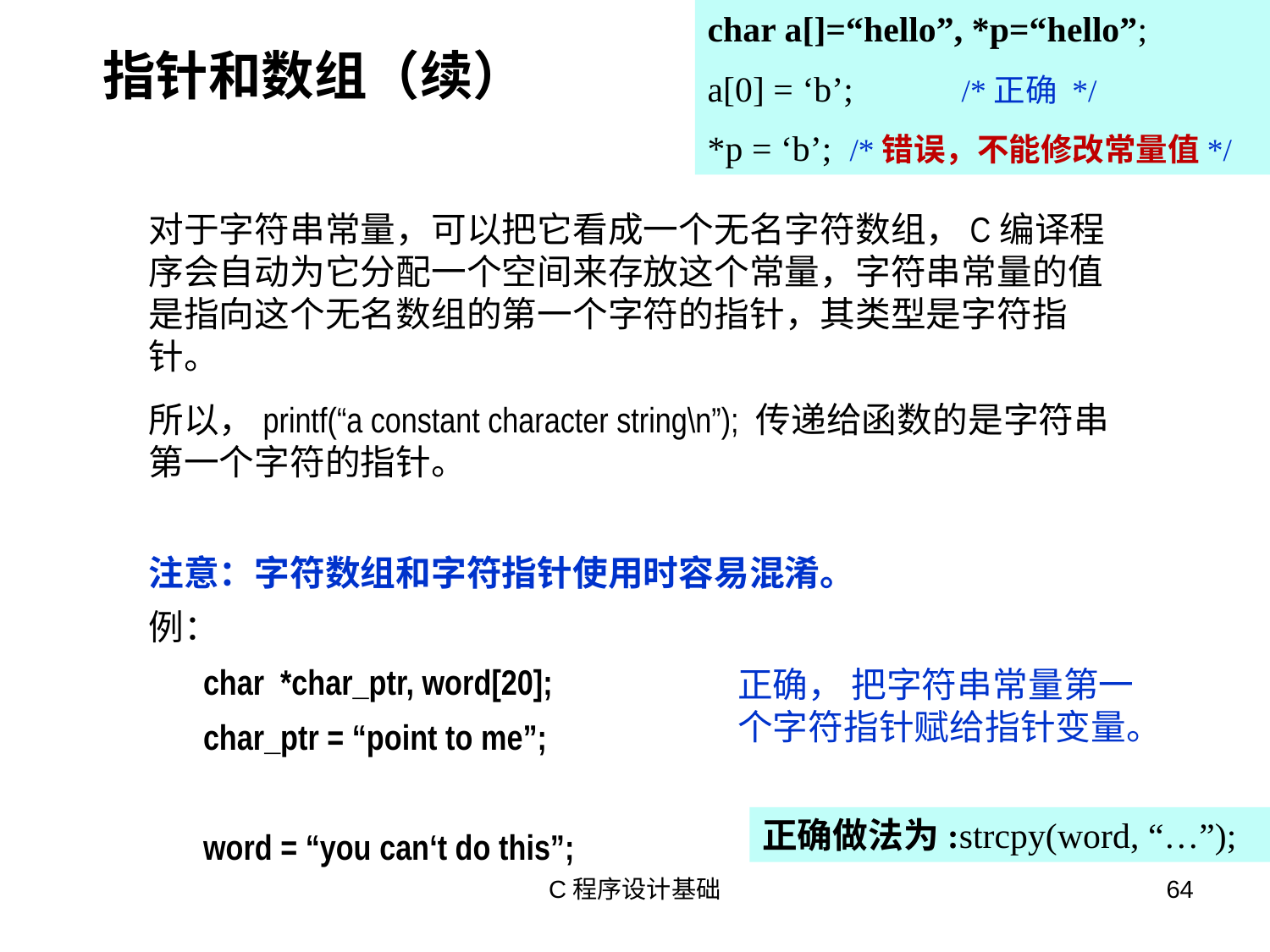

char a[]=“hello”, *p=“hello”;
a[0] = ‘b’;   	/*正确 */
*p = ‘b’;  /*错误，不能修改常量值*/
# 指针和数组（续）
对于字符串常量，可以把它看成一个无名字符数组，C编译程序会自动为它分配一个空间来存放这个常量，字符串常量的值是指向这个无名数组的第一个字符的指针，其类型是字符指针。
所以，printf(“a constant character string\n”); 传递给函数的是字符串第一个字符的指针。

注意：字符数组和字符指针使用时容易混淆。
例：
char  *char_ptr, word[20];
char_ptr = “point to me”;

word = “you can‘t do this”;
正确， 把字符串常量第一个字符指针赋给指针变量。

错误， word是常量
正确做法为:strcpy(word, “…”);
C程序设计基础
64